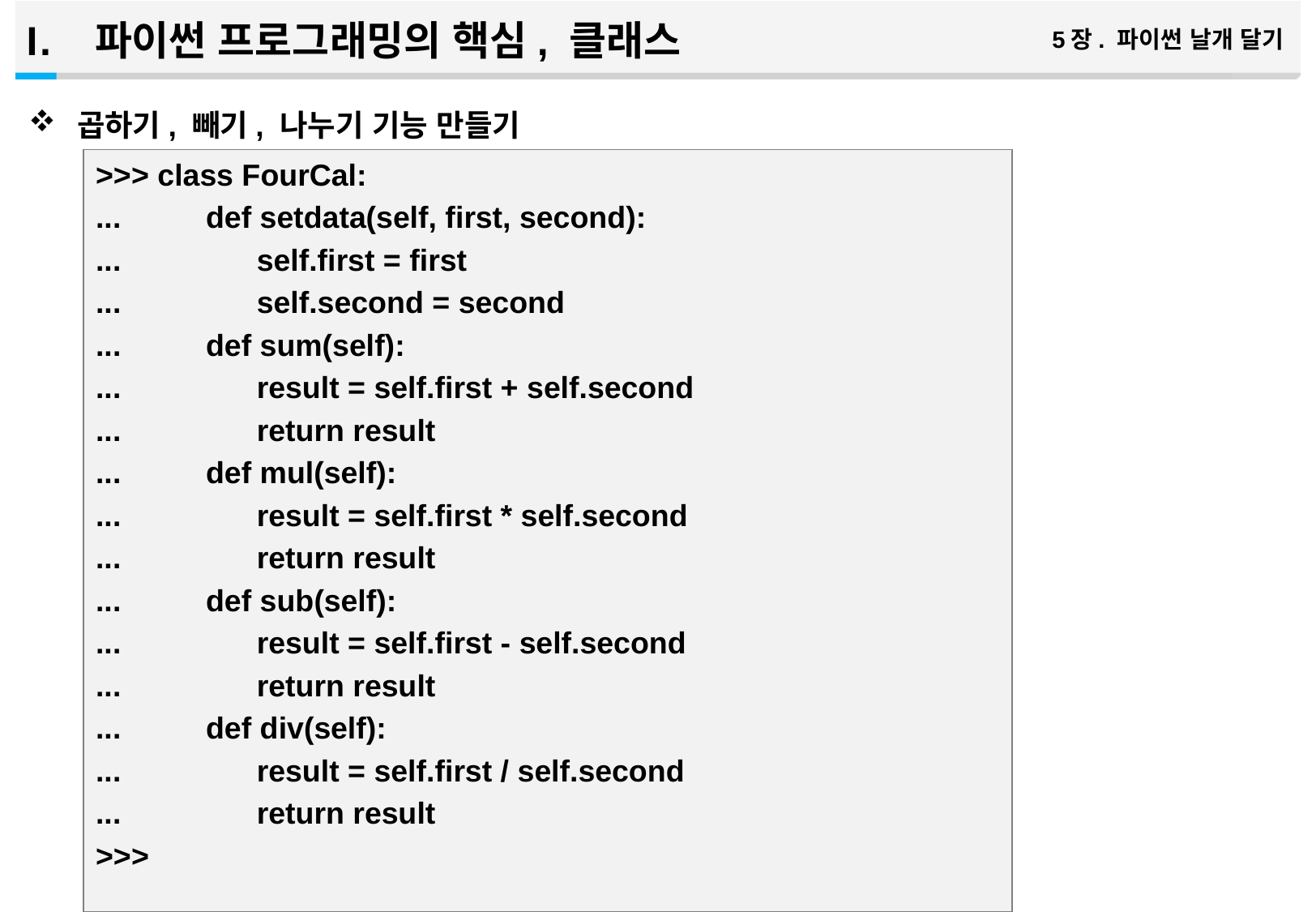

파이썬 프로그래밍의 핵심, 클래스
5장. 파이썬 날개 달기
곱하기, 빼기, 나누기 기능 만들기

>>> class FourCal:
...          def setdata(self, first, second):
...                self.first = first
...                self.second = second
...          def sum(self):
...                result = self.first + self.second
...                return result
...          def mul(self):
...                result = self.first * self.second
...                return result
...          def sub(self):
...                result = self.first - self.second
...                return result
...          def div(self):
...                result = self.first / self.second
...                return result
>>>
35